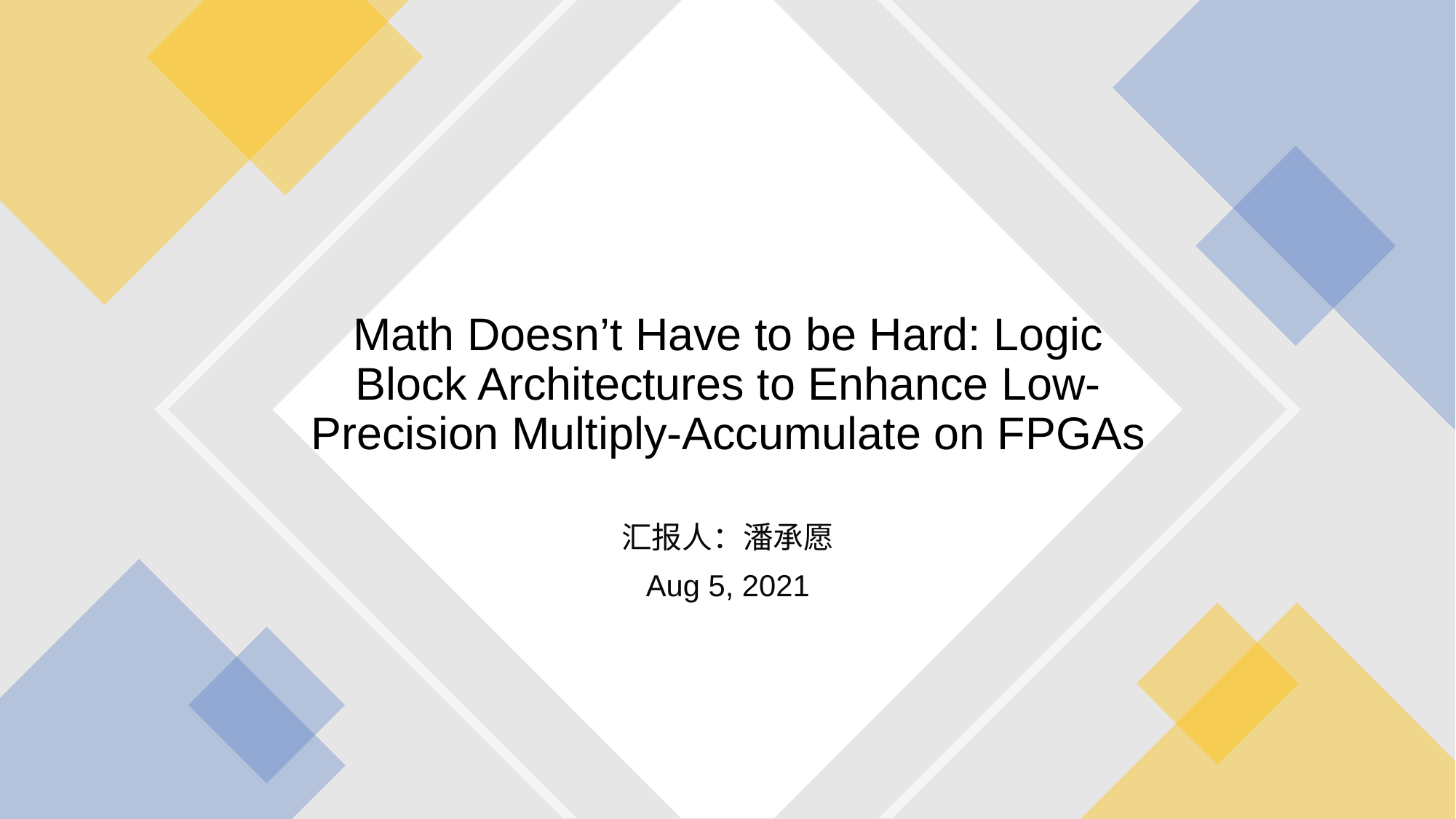

# Math Doesn’t Have to be Hard: Logic Block Architectures to Enhance Low-Precision Multiply-Accumulate on FPGAs
汇报人：潘承愿
Aug 5, 2021